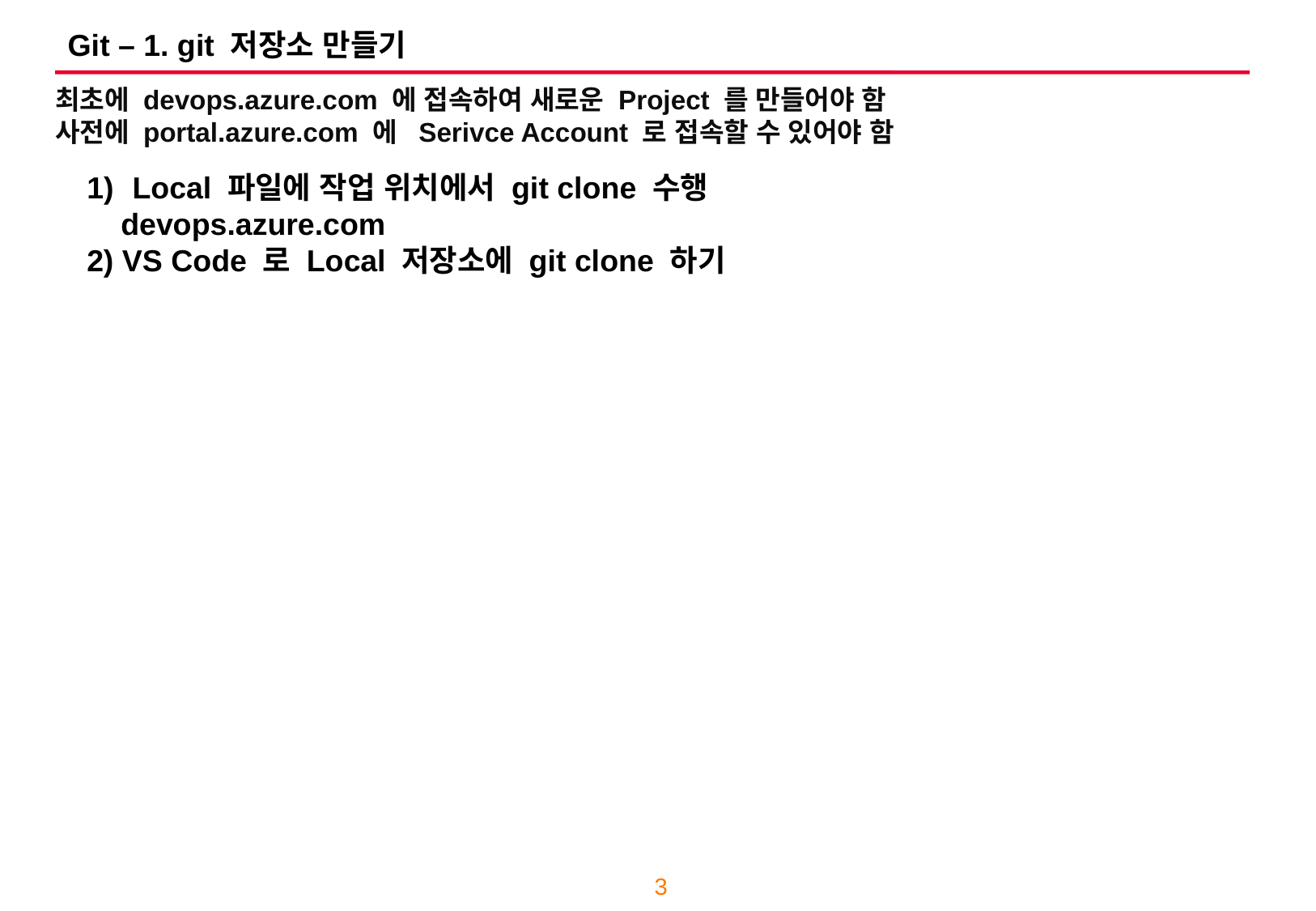

Git – 1. git 저장소 만들기
최초에 devops.azure.com 에 접속하여 새로운 Project 를 만들어야 함
사전에 portal.azure.com 에  Serivce Account 로 접속할 수 있어야 함
Local 파일에 작업 위치에서 git clone 수행
    devops.azure.com
2) VS Code 로 Local 저장소에 git clone 하기